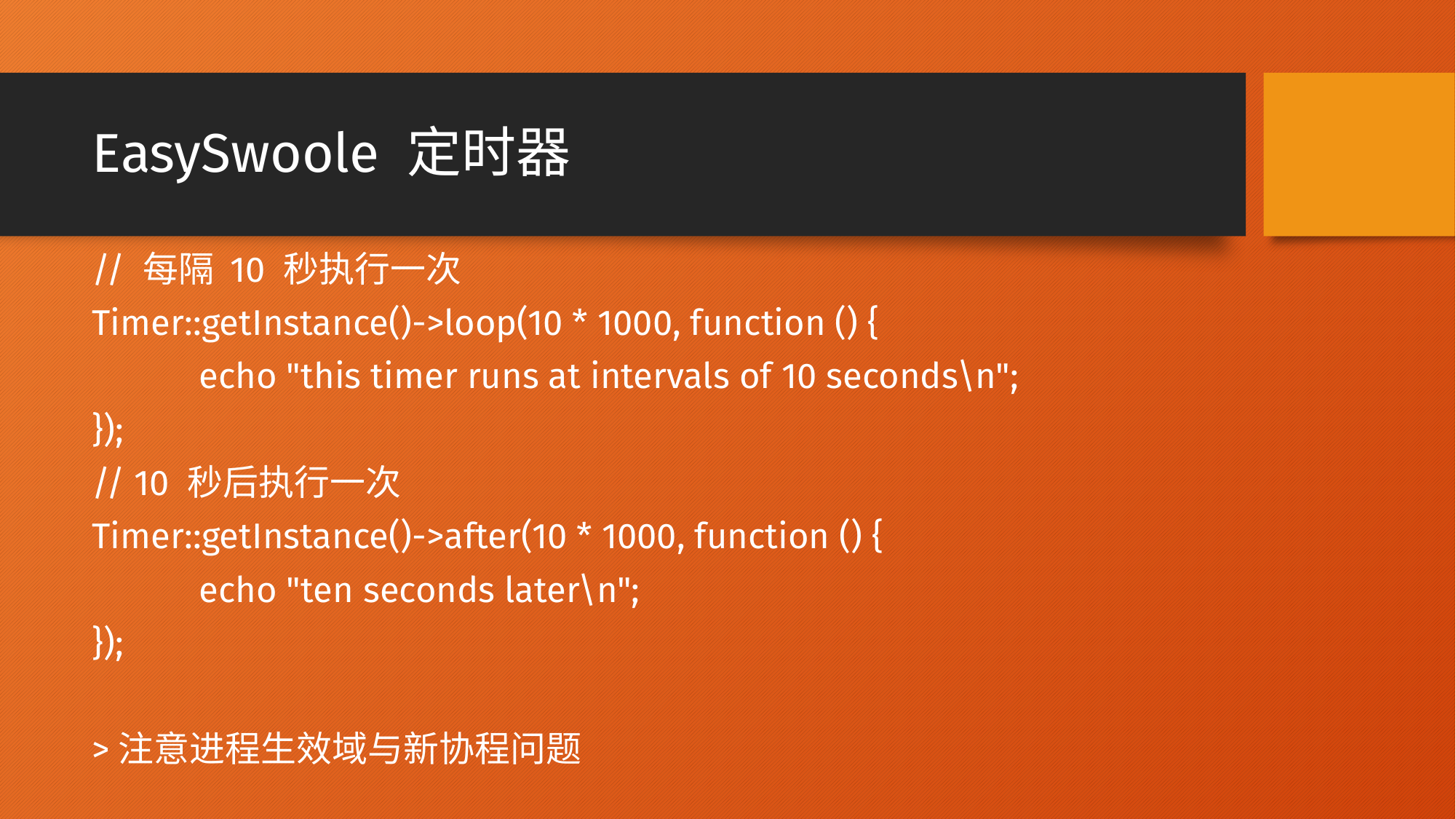

# EasySwoole 定时器
// 每隔 10 秒执行一次
Timer::getInstance()->loop(10 * 1000, function () {
	echo "this timer runs at intervals of 10 seconds\n";
});
// 10 秒后执行一次
Timer::getInstance()->after(10 * 1000, function () {
	echo "ten seconds later\n";
});

>注意进程生效域与新协程问题